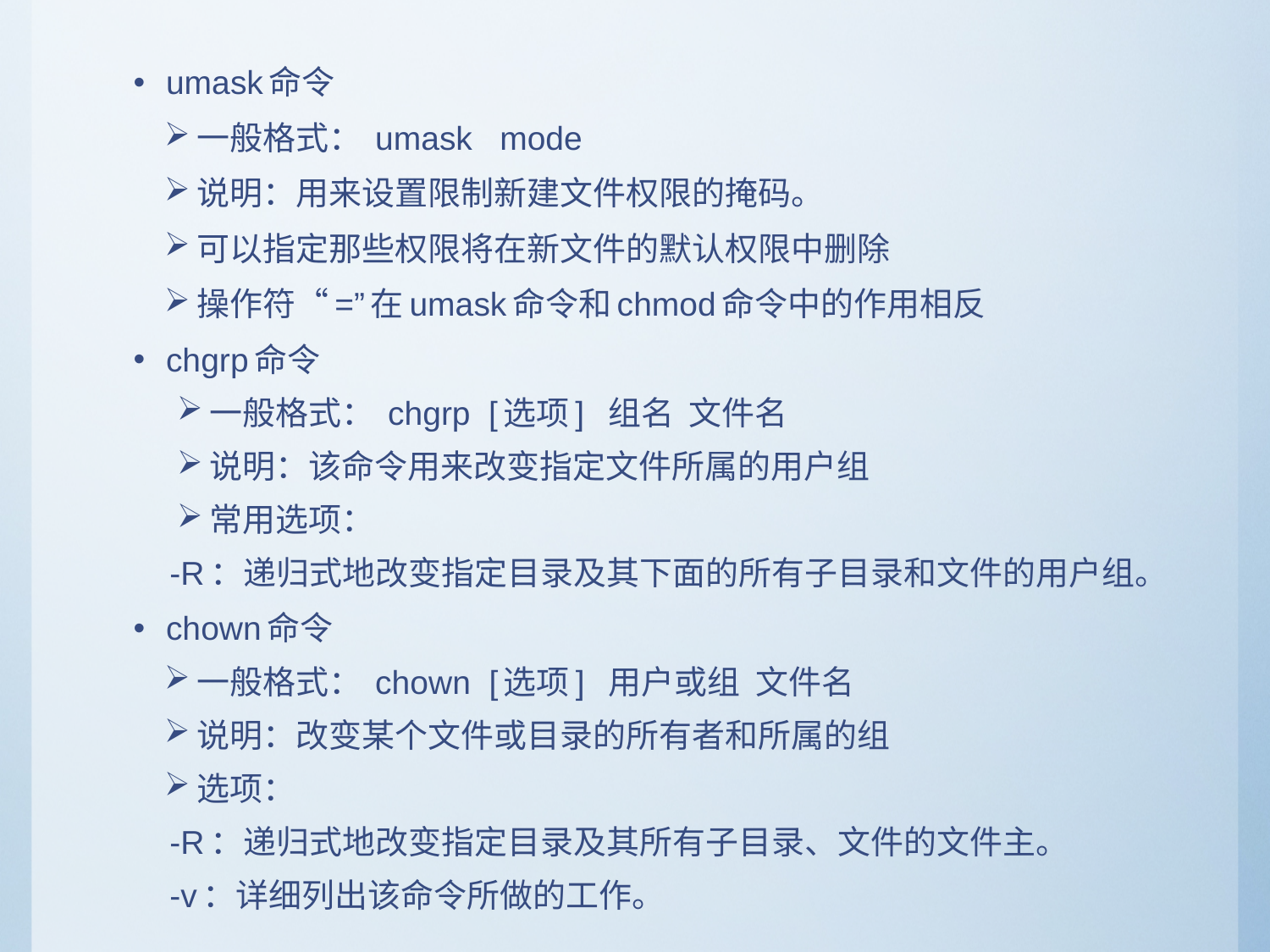

umask命令
一般格式： umask   mode
说明：用来设置限制新建文件权限的掩码。
可以指定那些权限将在新文件的默认权限中删除
操作符“=”在umask命令和chmod命令中的作用相反
chgrp命令
一般格式： chgrp  [选项]  组名  文件名
说明：该命令用来改变指定文件所属的用户组
常用选项：
    -R：递归式地改变指定目录及其下面的所有子目录和文件的用户组。
chown命令
一般格式： chown  [选项]  用户或组  文件名
说明：改变某个文件或目录的所有者和所属的组
选项：
    -R：递归式地改变指定目录及其所有子目录、文件的文件主。
    -v：详细列出该命令所做的工作。